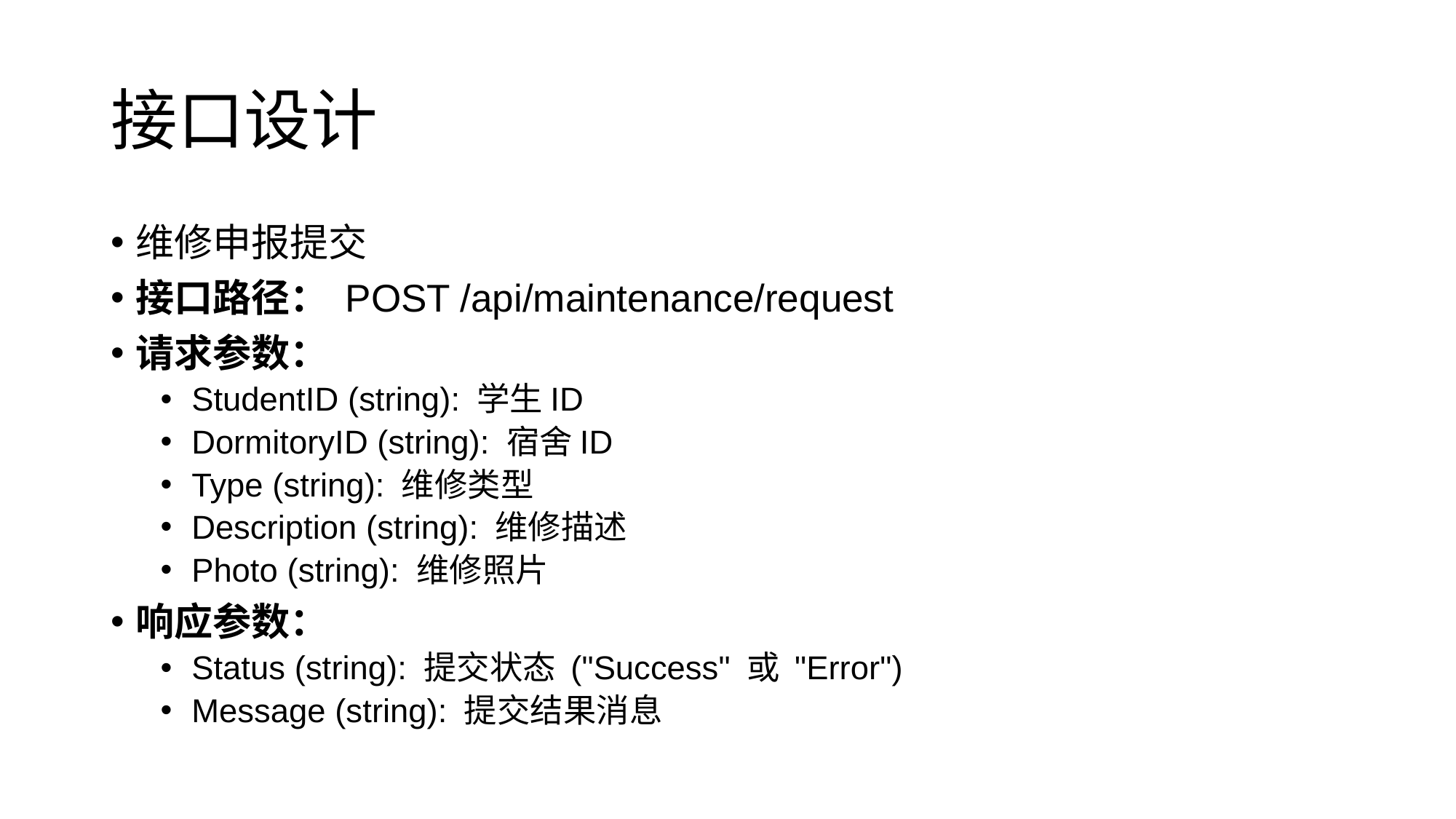

# 接口设计
维修申报提交
接口路径： POST /api/maintenance/request
请求参数：
StudentID (string): 学生ID
DormitoryID (string): 宿舍ID
Type (string): 维修类型
Description (string): 维修描述
Photo (string): 维修照片
响应参数：
Status (string): 提交状态 ("Success" 或 "Error")
Message (string): 提交结果消息